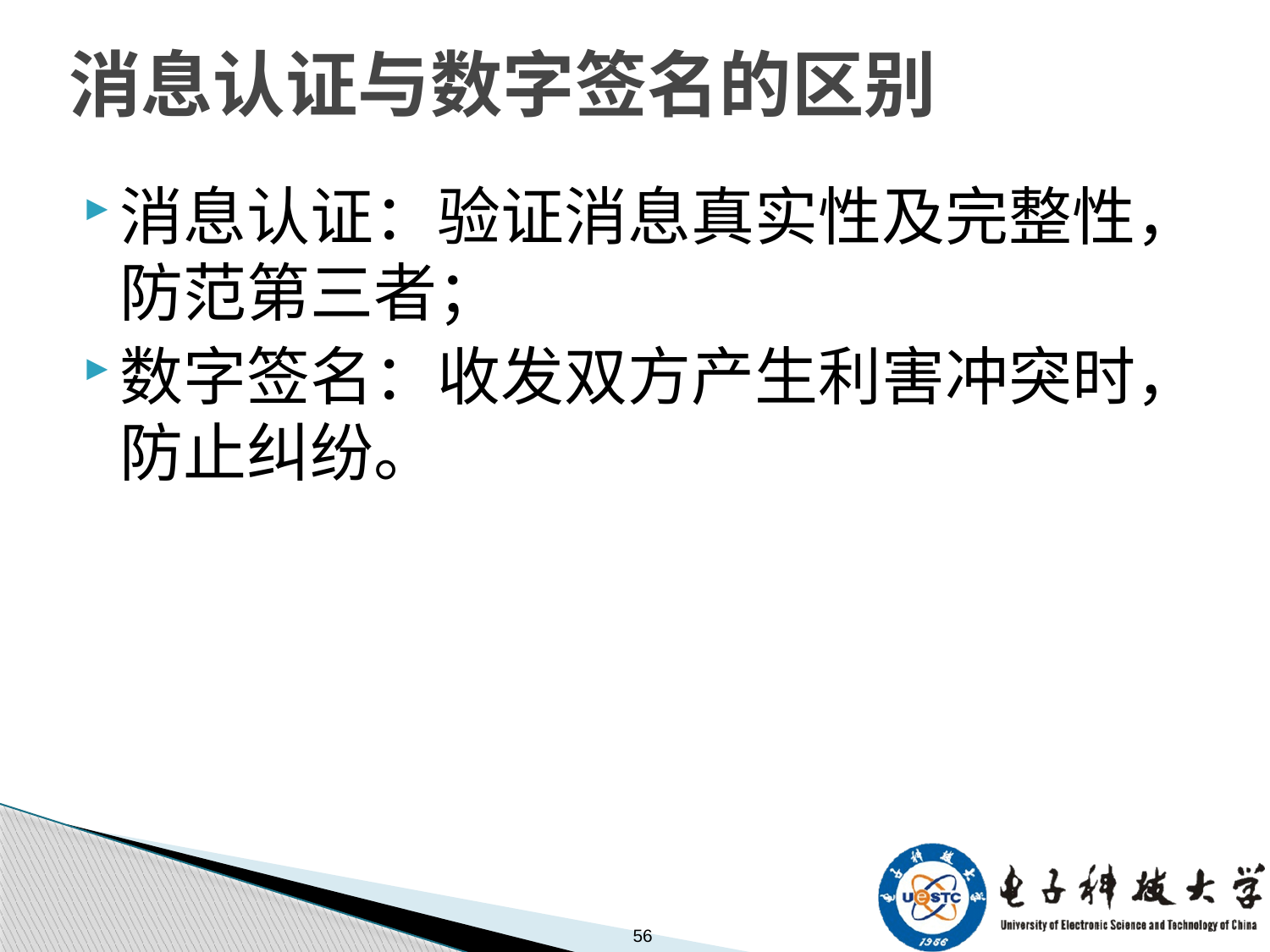

# 消息认证与数字签名的区别
消息认证：验证消息真实性及完整性，防范第三者；
数字签名：收发双方产生利害冲突时，防止纠纷。

56